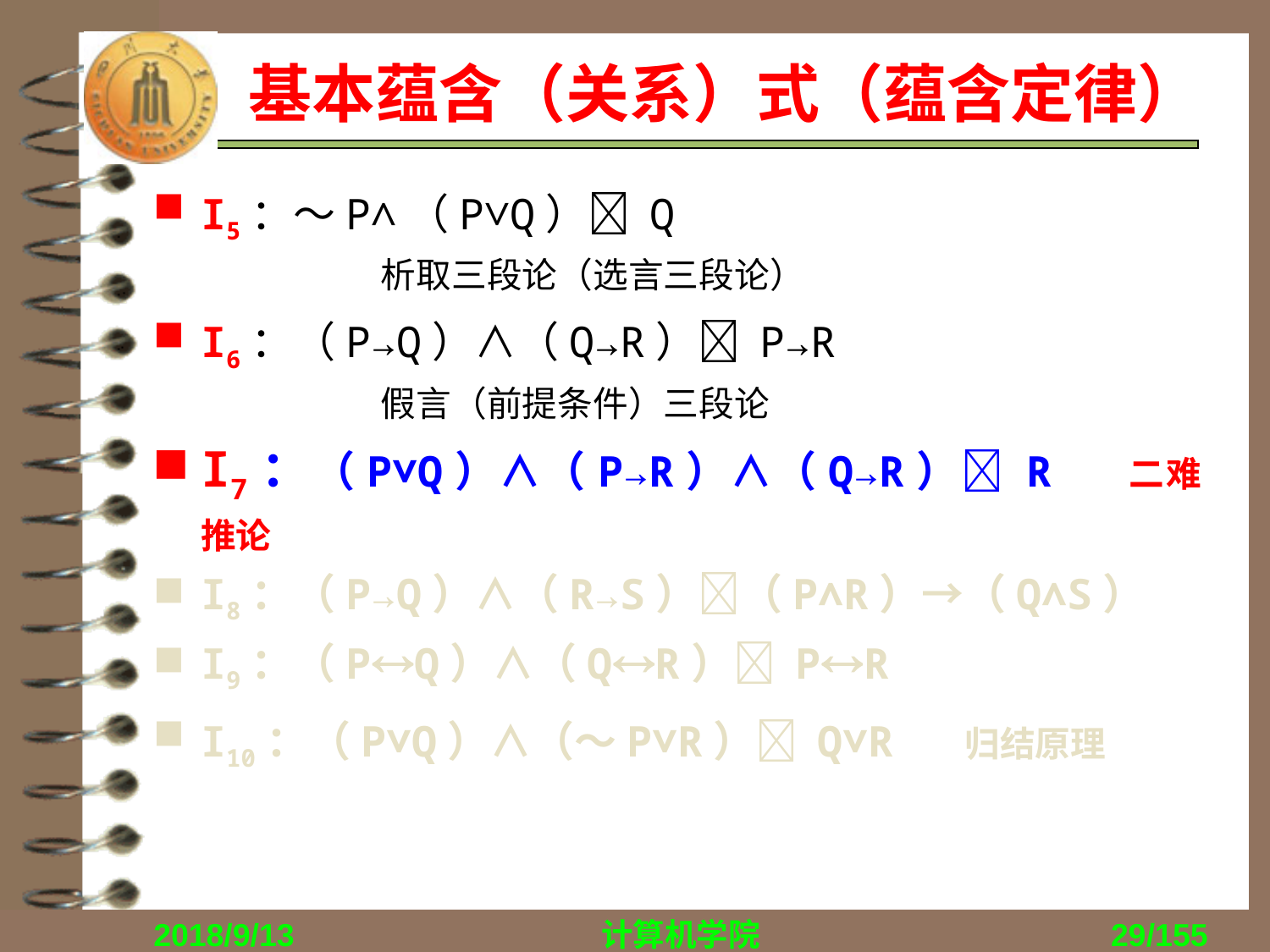

# 基本蕴含（关系）式（蕴含定律）
I5：～P∧（P∨Q）⇒ Q
                            析取三段论（选言三段论）
I6：（P→Q）∧（Q→R）⇒ P→R
                            假言（前提条件）三段论
I7：（P∨Q）∧（P→R）∧（Q→R）⇒ R  二难推论
I8：（P→Q）∧（R→S）⇒（P∧R）→（Q∧S）
I9：（P↔Q）∧（Q↔R）⇒ P↔R
I10：（P∨Q）∧（～P∨R）⇒ Q∨R  归结原理

2018/9/13
计算机学院
29/155